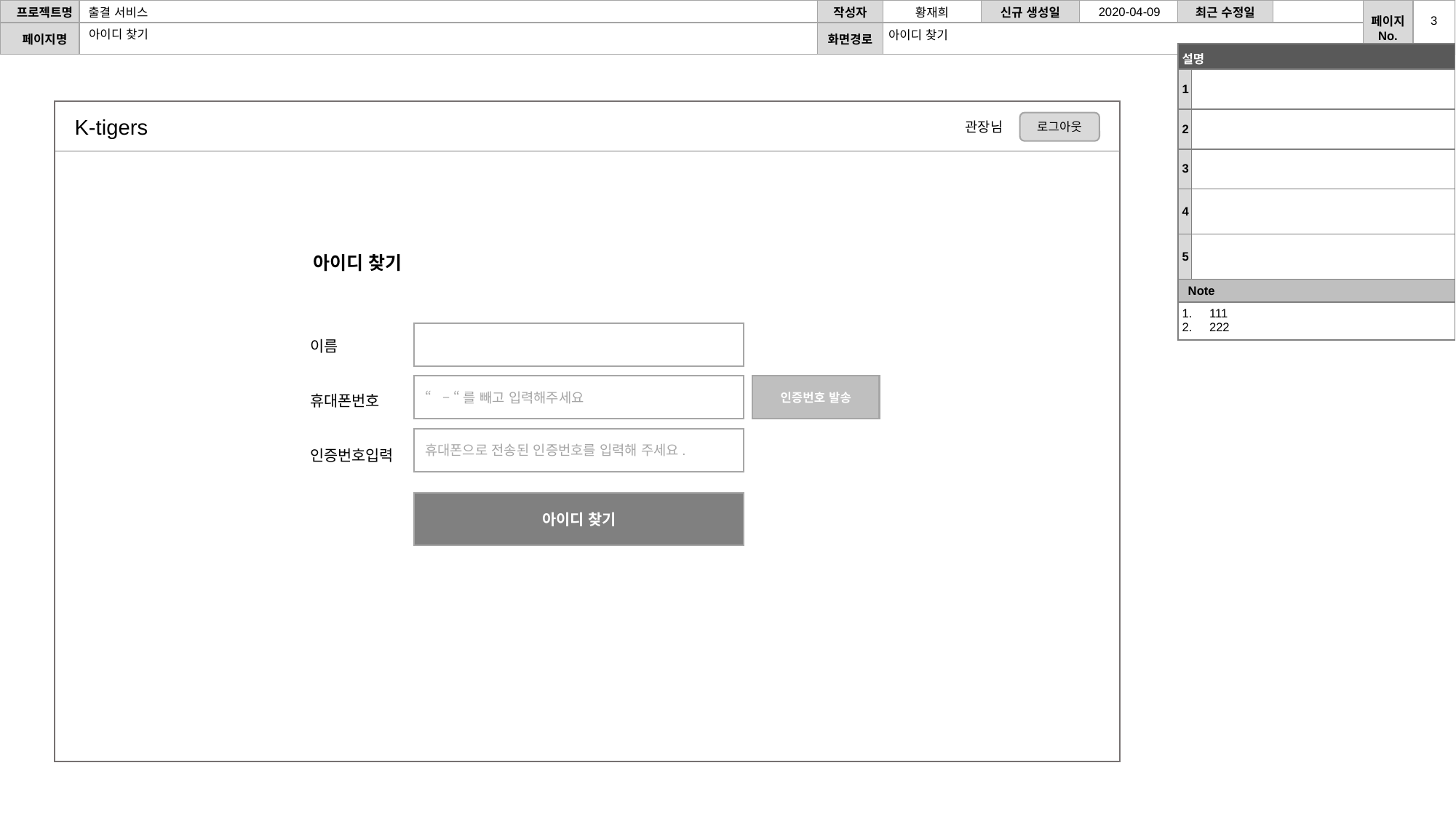

2020-04-09
3
아이디 찾기
아이디 찾기
| 설명 |  |
| --- | --- |
| 1 |  |
| 2 |  |
| 3 |  |
| 4 |  |
| 5 |  |
| Note |  |
| 111 222 |  |

K-tigers
로그아웃
관장님
아이디 찾기
이름

휴대폰번호

인증번호입력

인증번호 발송
“ – “를 빼고 입력해주세요
휴대폰으로 전송된 인증번호를 입력해 주세요.
아이디 찾기